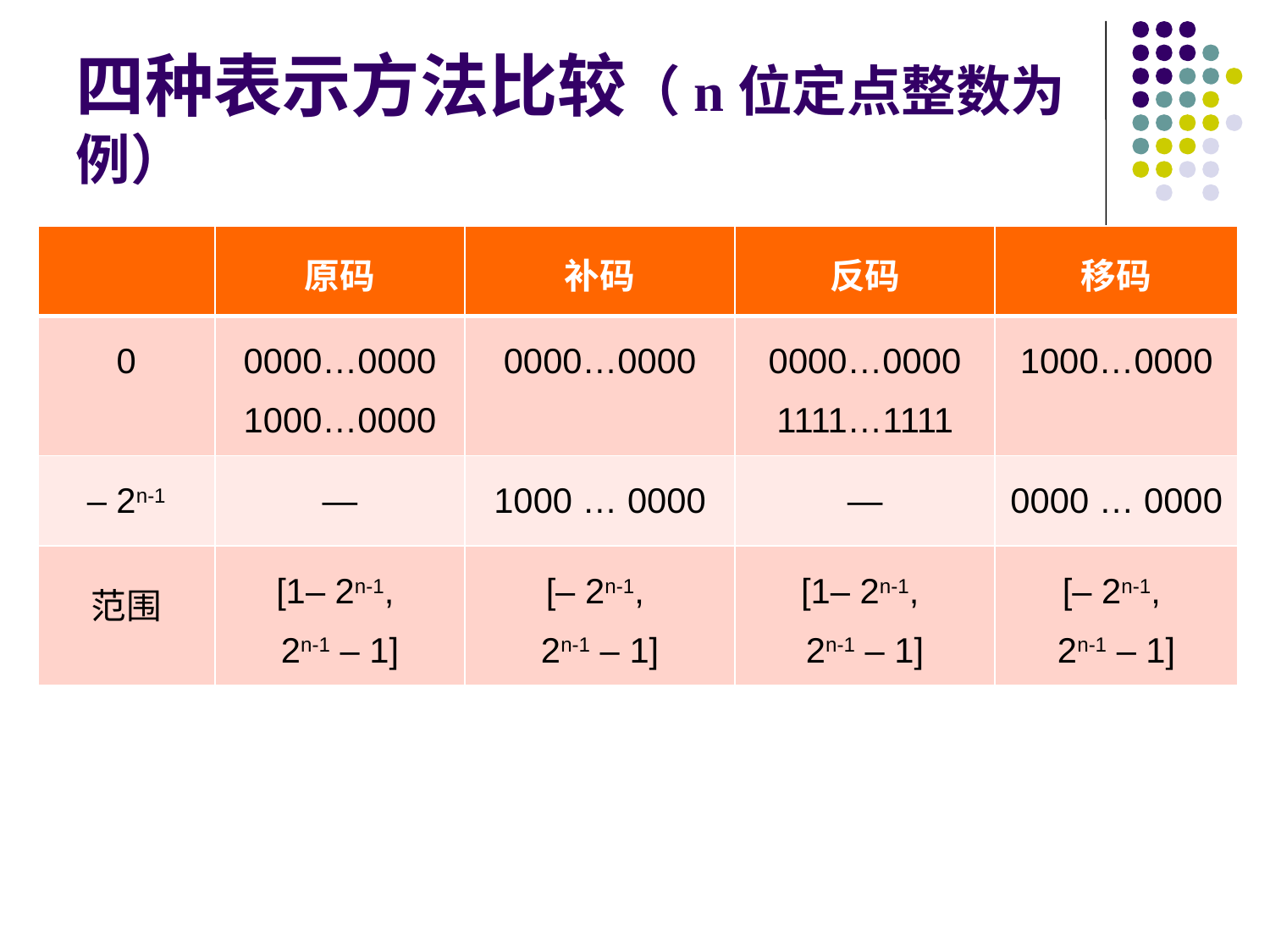

四种表示方法比较（n位定点整数为例）
|  | 原码 | 补码 | 反码 | 移码 |
| --- | --- | --- | --- | --- |
| 0 | 0000…0000 1000…0000 | 0000…0000 | 0000…0000 1111…1111 | 1000…0000 |
| – 2n-1 | — | 1000 … 0000 | — | 0000 … 0000 |
| 范围 | [1– 2n-1, 2n-1 – 1] | [– 2n-1, 2n-1 – 1] | [1– 2n-1, 2n-1 – 1] | [– 2n-1, 2n-1 – 1] |

40